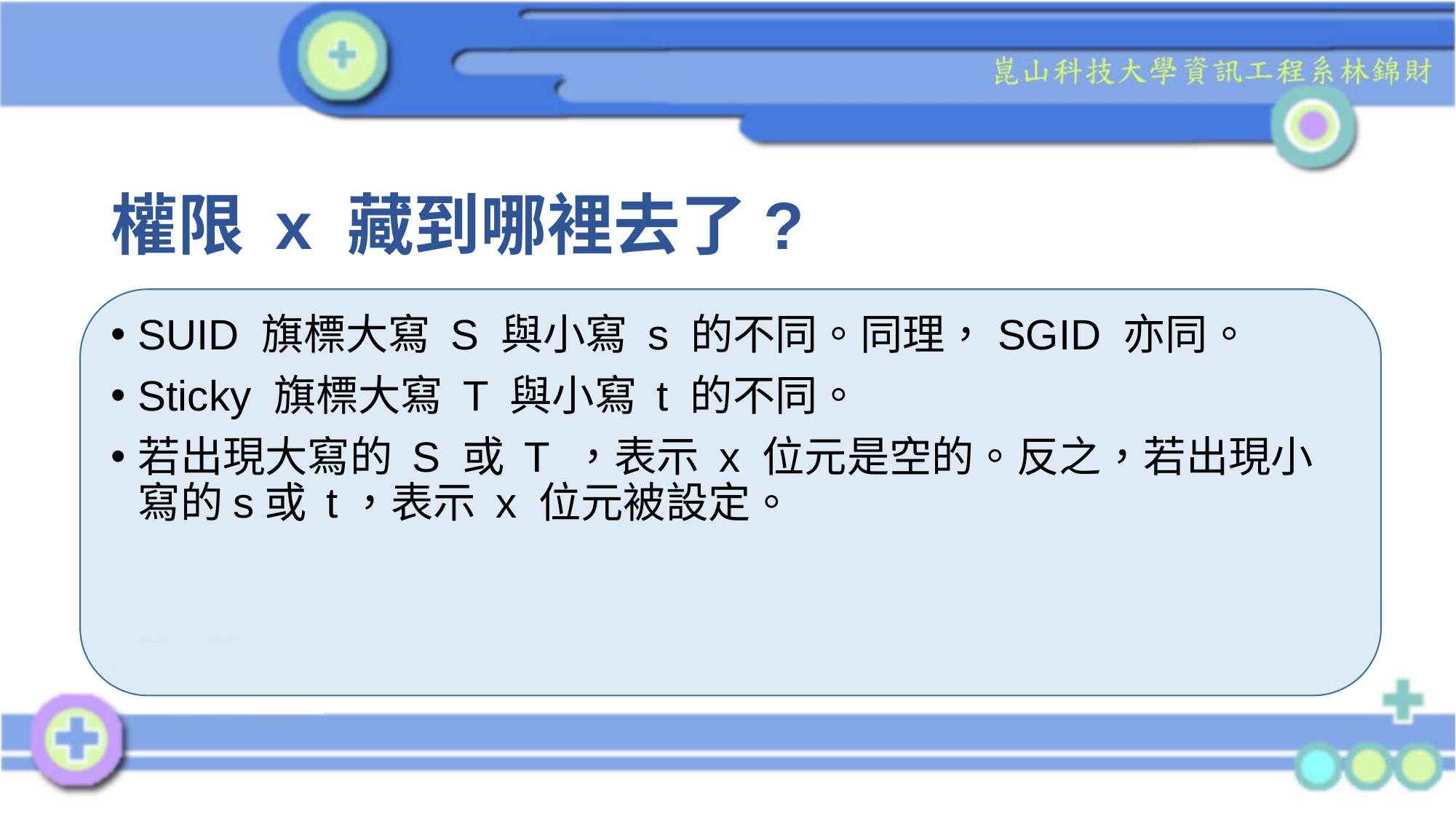

# 權限 x 藏到哪裡去了?

SUID 旗標大寫 S 與小寫 s 的不同。同理，SGID 亦同。
Sticky 旗標大寫 T 與小寫 t 的不同。
若出現大寫的 S 或 T ，表示 x 位元是空的。反之，若出現小寫的s或 t，表示 x 位元被設定。